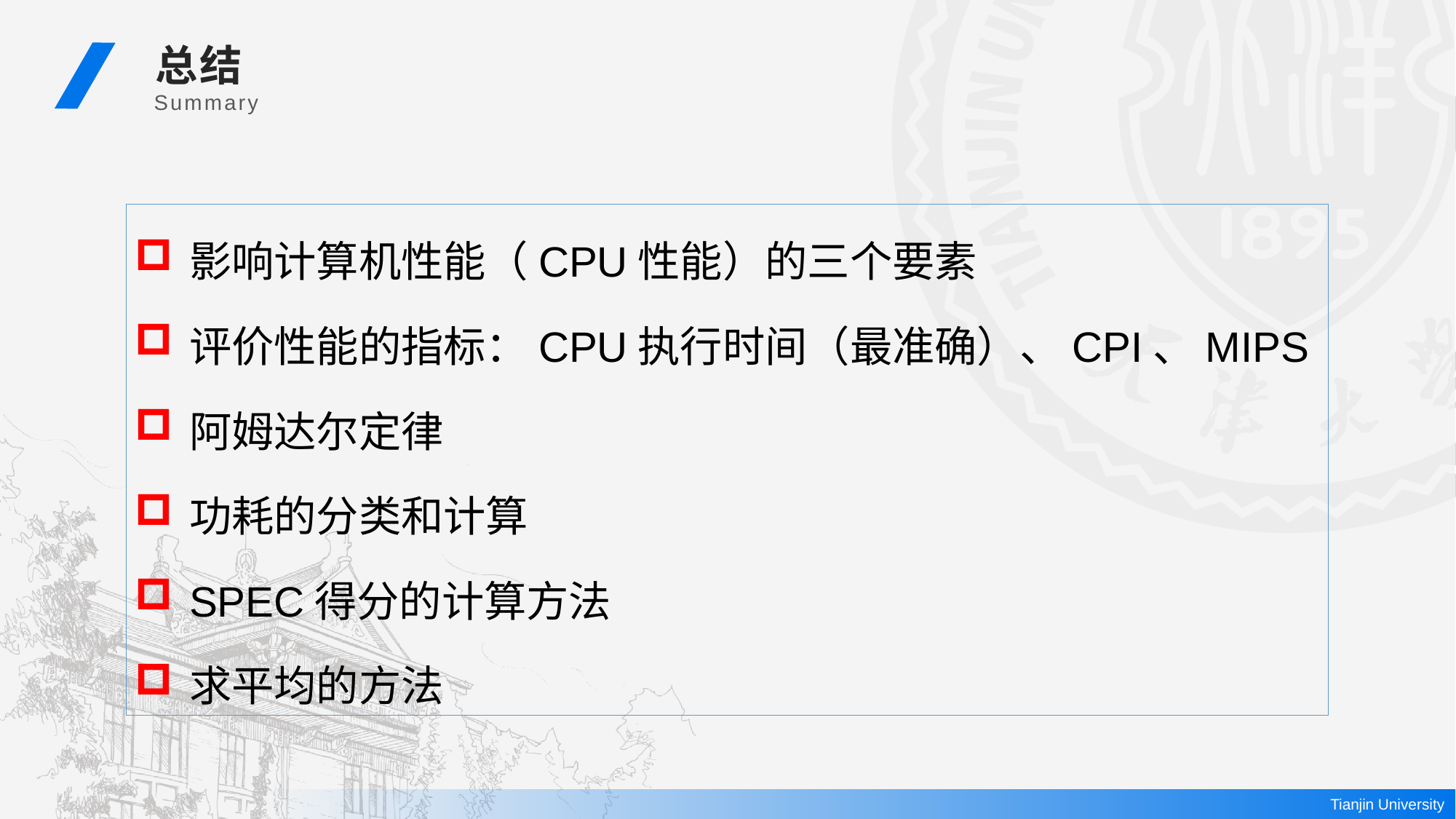

总结
   Summary
影响计算机性能（CPU性能）的三个要素
评价性能的指标：CPU执行时间（最准确）、CPI、MIPS
阿姆达尔定律
功耗的分类和计算
SPEC得分的计算方法
求平均的方法